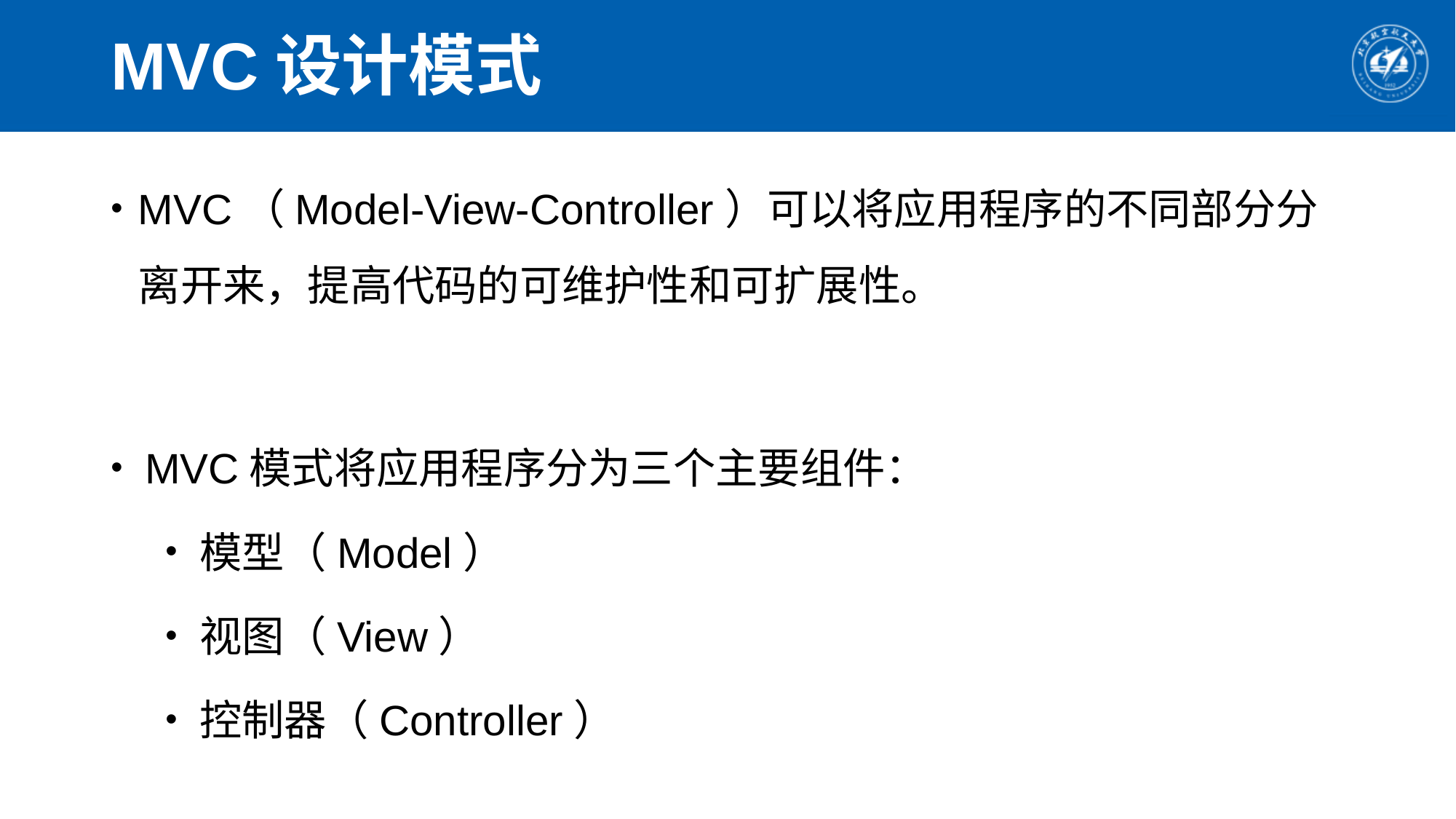

# MVC设计模式
MVC（Model-View-Controller）可以将应用程序的不同部分分离开来，提高代码的可维护性和可扩展性。

MVC模式将应用程序分为三个主要组件：
模型（Model）
视图（View）
控制器（Controller）